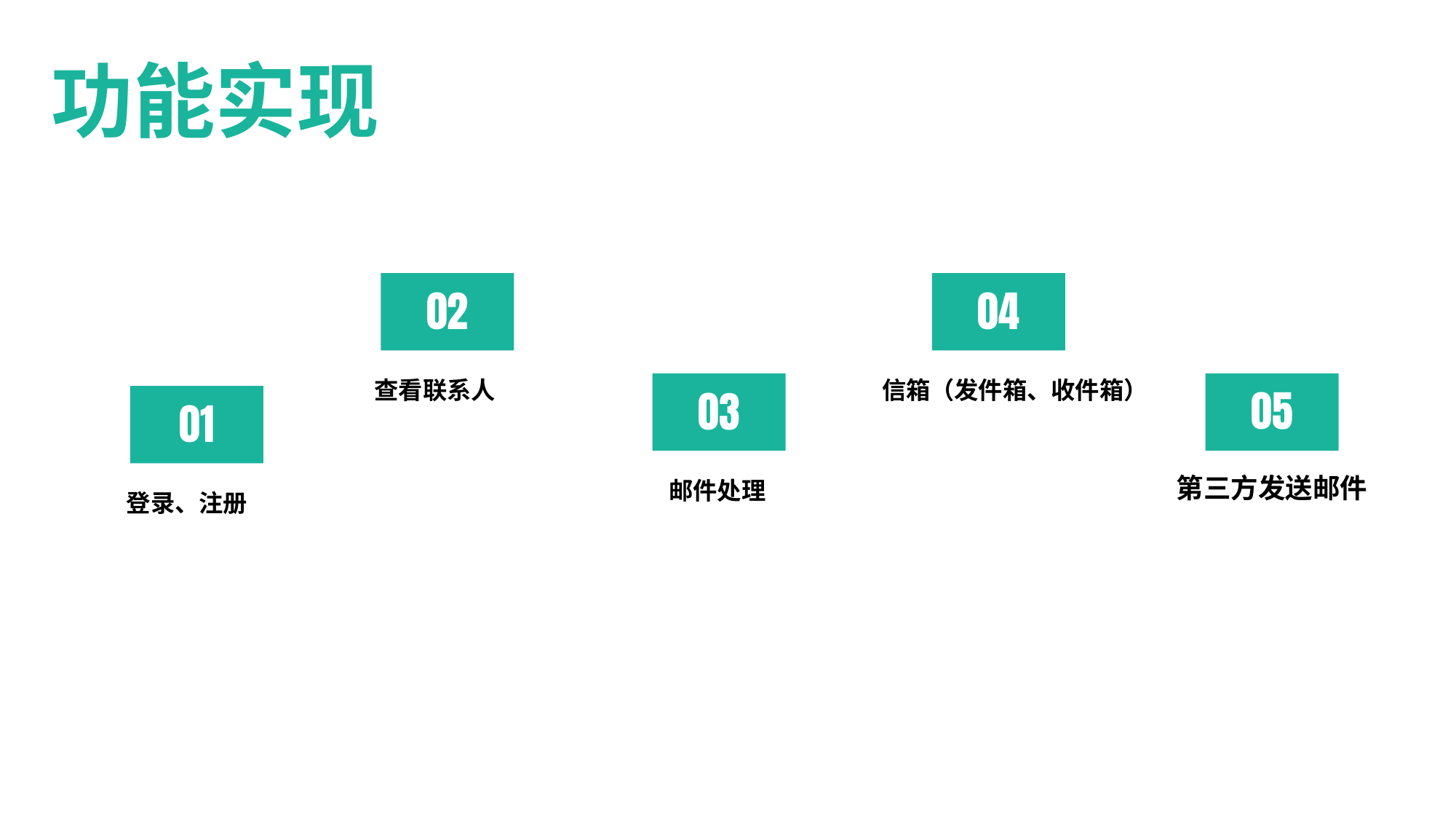

功能实现
02
04
查看联系人
信箱（发件箱、收件箱）
03
05
01
第三方发送邮件
邮件处理
登录、注册